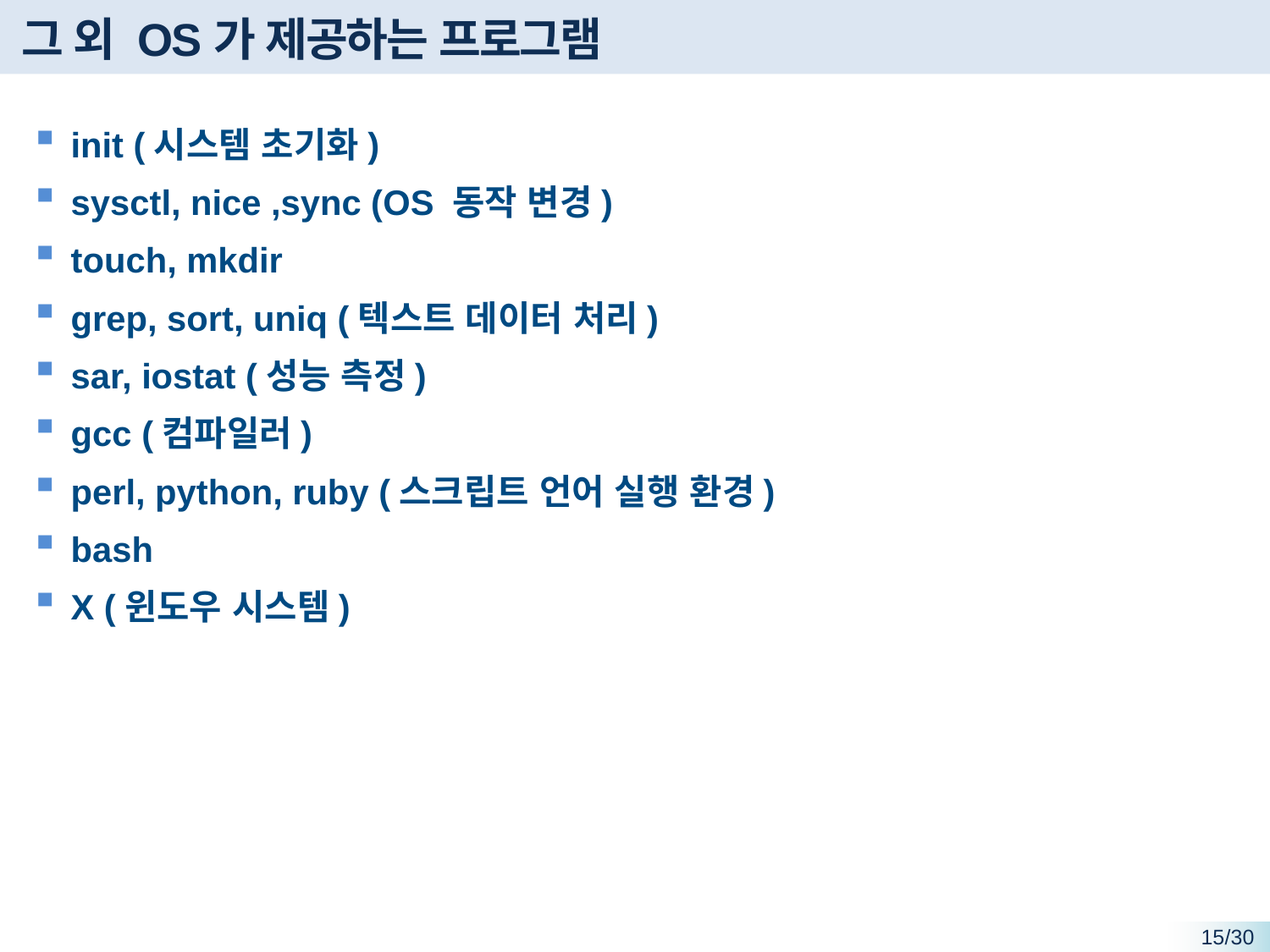

# 그 외 OS가 제공하는 프로그램
init (시스템 초기화)
sysctl, nice ,sync (OS 동작 변경)
touch, mkdir
grep, sort, uniq (텍스트 데이터 처리)
sar, iostat (성능 측정)
gcc (컴파일러)
perl, python, ruby (스크립트 언어 실행 환경)
bash
X (윈도우 시스템)